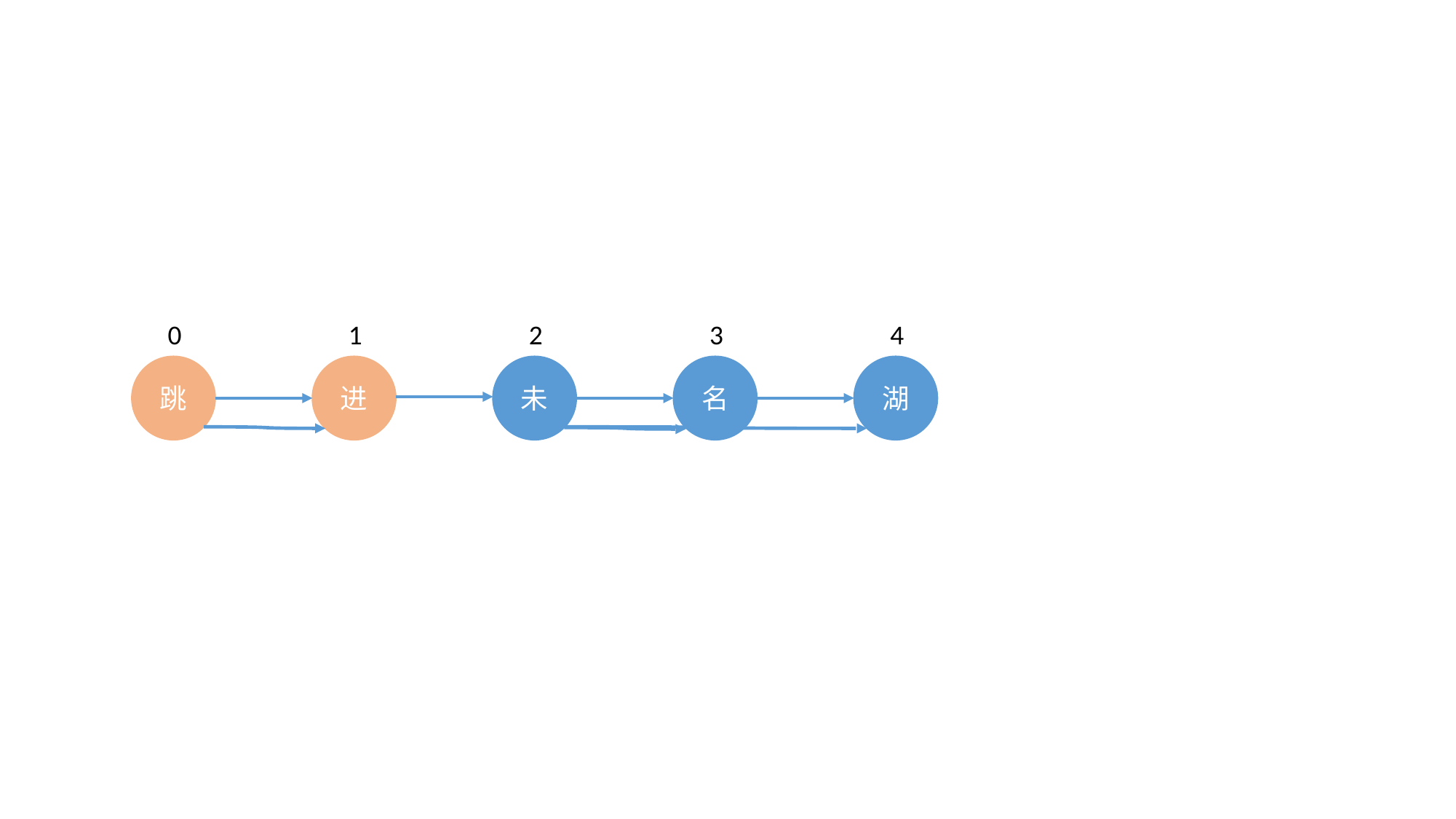

0
1
2
3
4
跳
进
未
名
湖